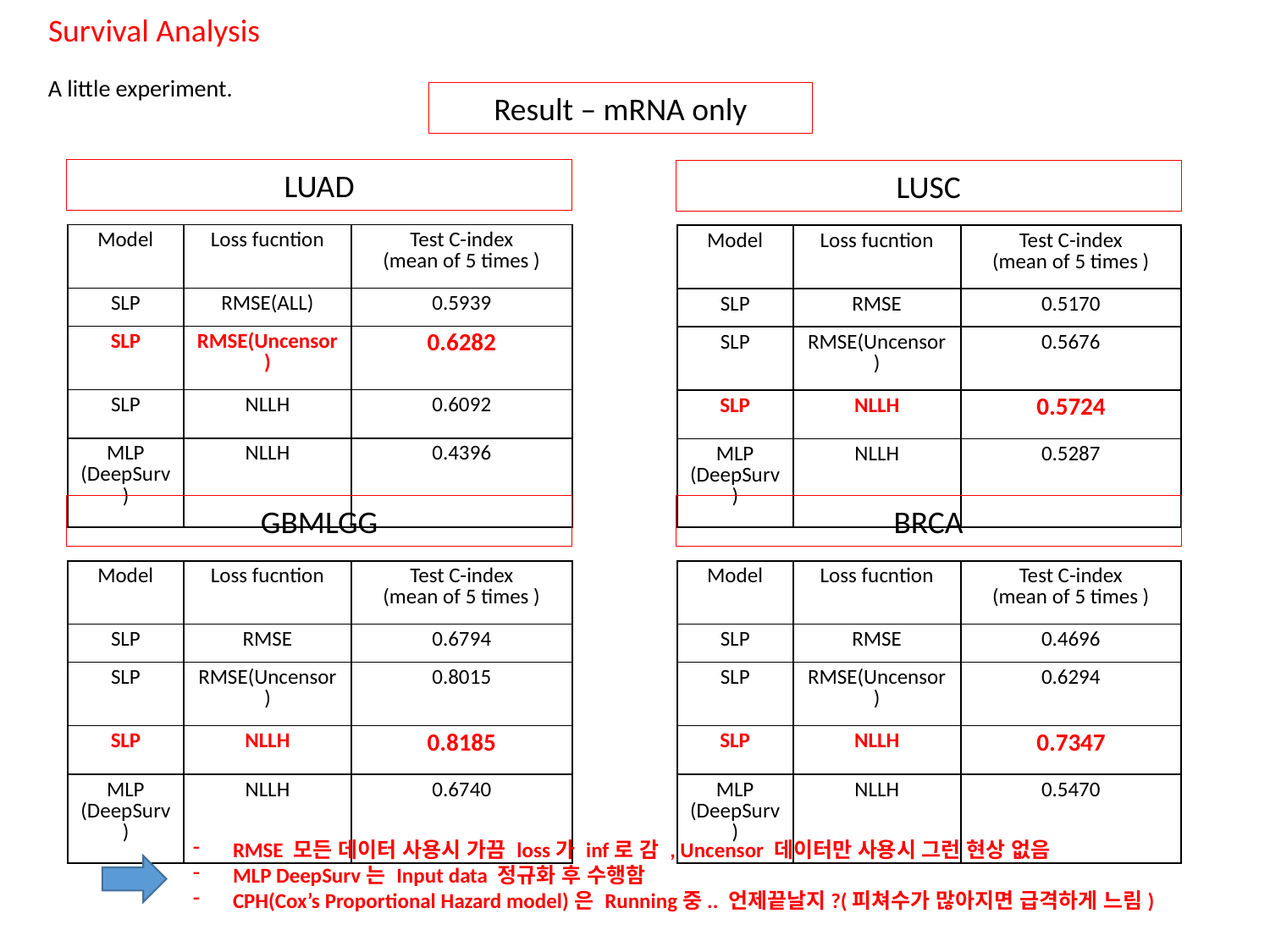

# Survival Analysis
A little experiment.
Result – mRNA only
LUAD
LUSC
| Model | Loss fucntion | Test C-index (mean of 5 times ) |
| --- | --- | --- |
| SLP | RMSE(ALL) | 0.5939 |
| SLP | RMSE(Uncensor) | 0.6282 |
| SLP | NLLH | 0.6092 |
| MLP (DeepSurv) | NLLH | 0.4396 |
| Model | Loss fucntion | Test C-index (mean of 5 times ) |
| --- | --- | --- |
| SLP | RMSE | 0.5170 |
| SLP | RMSE(Uncensor) | 0.5676 |
| SLP | NLLH | 0.5724 |
| MLP (DeepSurv) | NLLH | 0.5287 |
GBMLGG
BRCA
| Model | Loss fucntion | Test C-index (mean of 5 times ) |
| --- | --- | --- |
| SLP | RMSE | 0.6794 |
| SLP | RMSE(Uncensor) | 0.8015 |
| SLP | NLLH | 0.8185 |
| MLP (DeepSurv) | NLLH | 0.6740 |
| Model | Loss fucntion | Test C-index (mean of 5 times ) |
| --- | --- | --- |
| SLP | RMSE | 0.4696 |
| SLP | RMSE(Uncensor) | 0.6294 |
| SLP | NLLH | 0.7347 |
| MLP (DeepSurv) | NLLH | 0.5470 |
RMSE 모든 데이터 사용시 가끔 loss가 inf로 감 , Uncensor 데이터만 사용시 그런 현상 없음
MLP DeepSurv는 Input data 정규화 후 수행함
CPH(Cox’s Proportional Hazard model)은 Running중.. 언제끝날지?(피쳐수가 많아지면 급격하게 느림)